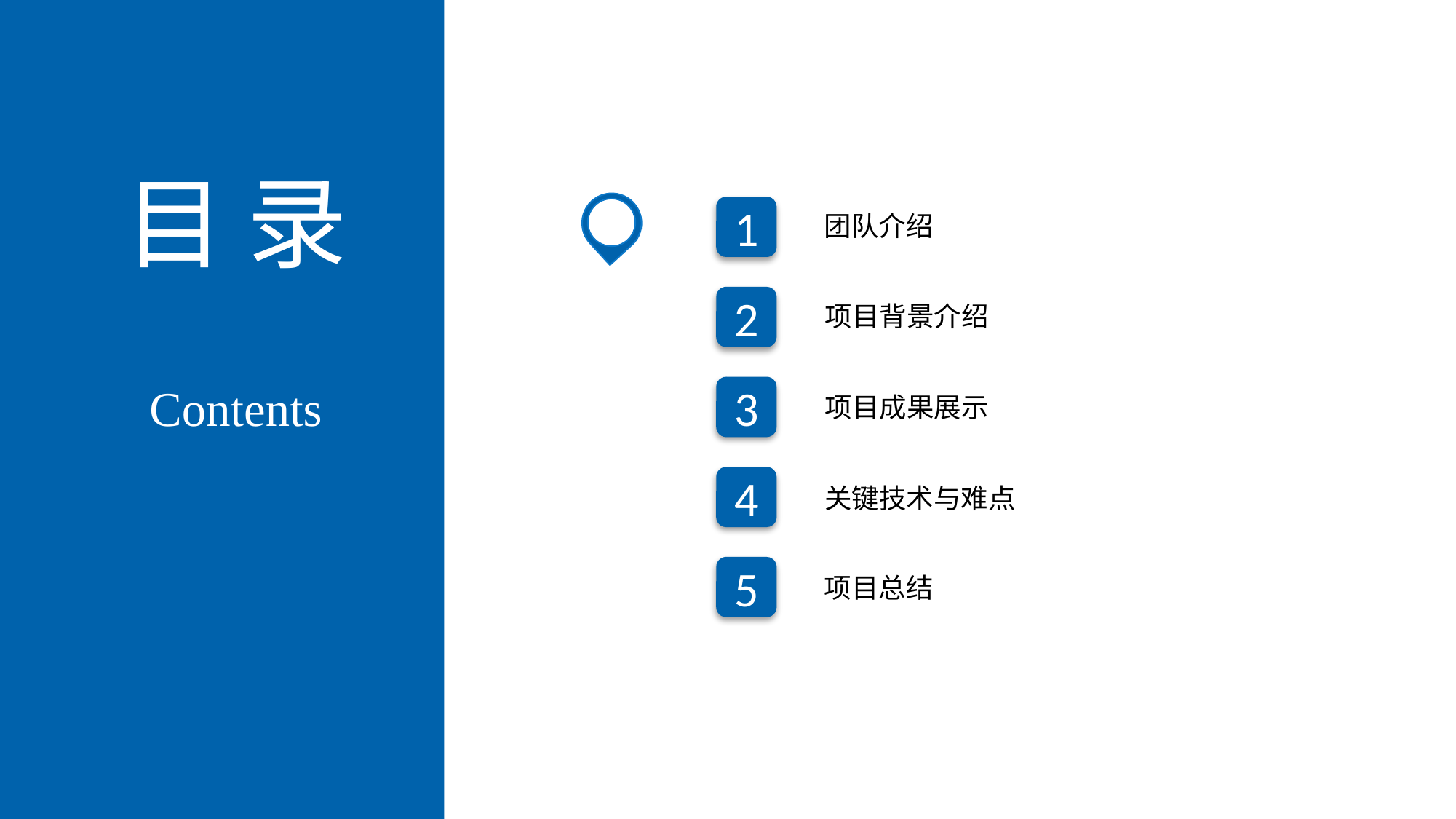

目 录

1
团队介绍
2
项目背景介绍
Contents
3
项目成果展示
4
关键技术与难点
5
项目总结